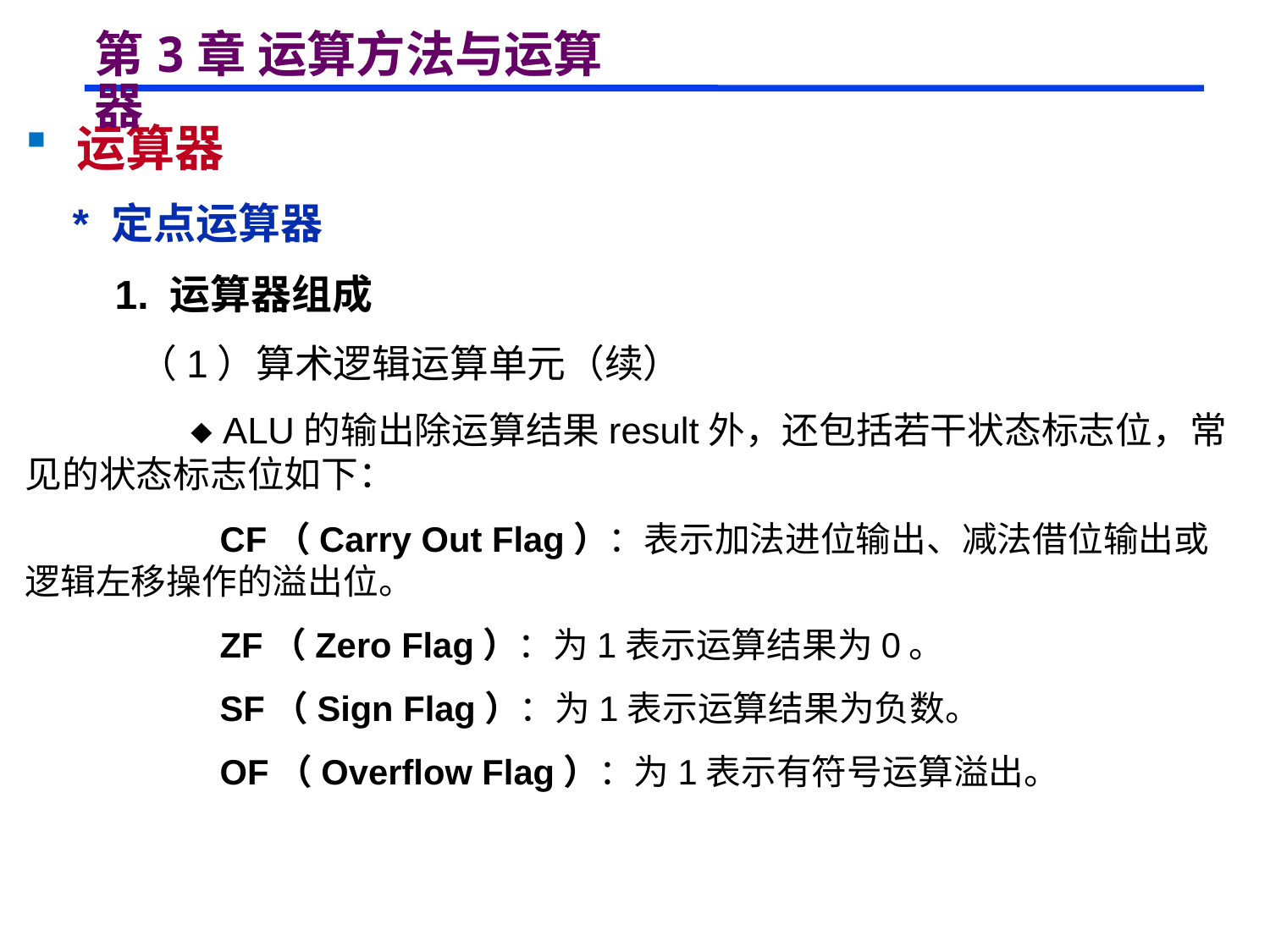

# 第3章 运算方法与运算器
 运算器
    * 定点运算器
        1. 运算器组成
            （1）算术逻辑运算单元（续）
                ♦ ALU的输出除运算结果result外，还包括若干状态标志位，常见的状态标志位如下：
                    CF（Carry Out Flag）：表示加法进位输出、减法借位输出或逻辑左移操作的溢出位。
                    ZF（Zero Flag）：为1表示运算结果为0。
                    SF（Sign Flag）：为1表示运算结果为负数。
                    OF（Overflow Flag）：为1表示有符号运算溢出。